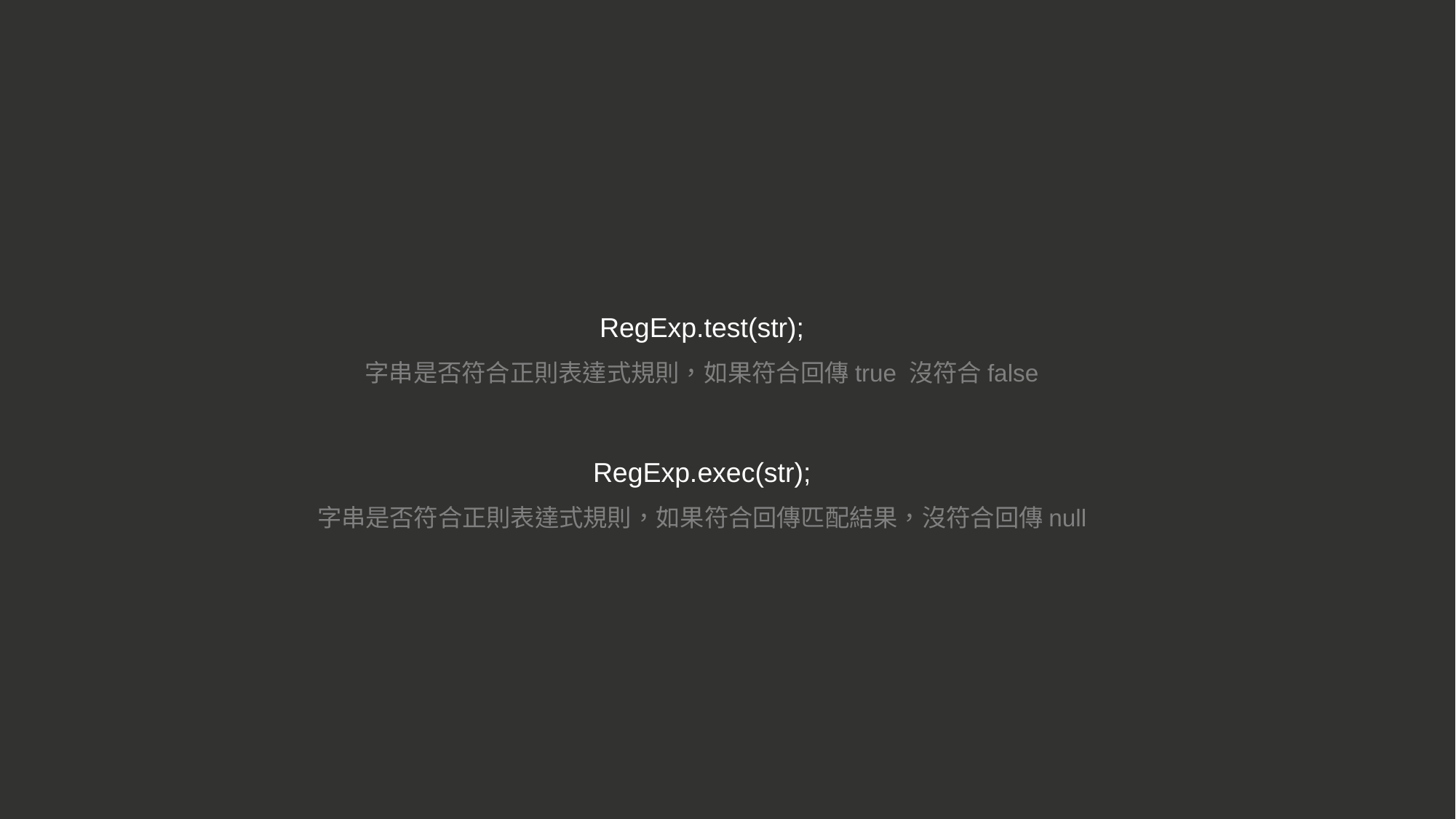

RegExp.test(str);
字串是否符合正則表達式規則，如果符合回傳true 沒符合false
RegExp.exec(str);
字串是否符合正則表達式規則，如果符合回傳匹配結果，沒符合回傳null